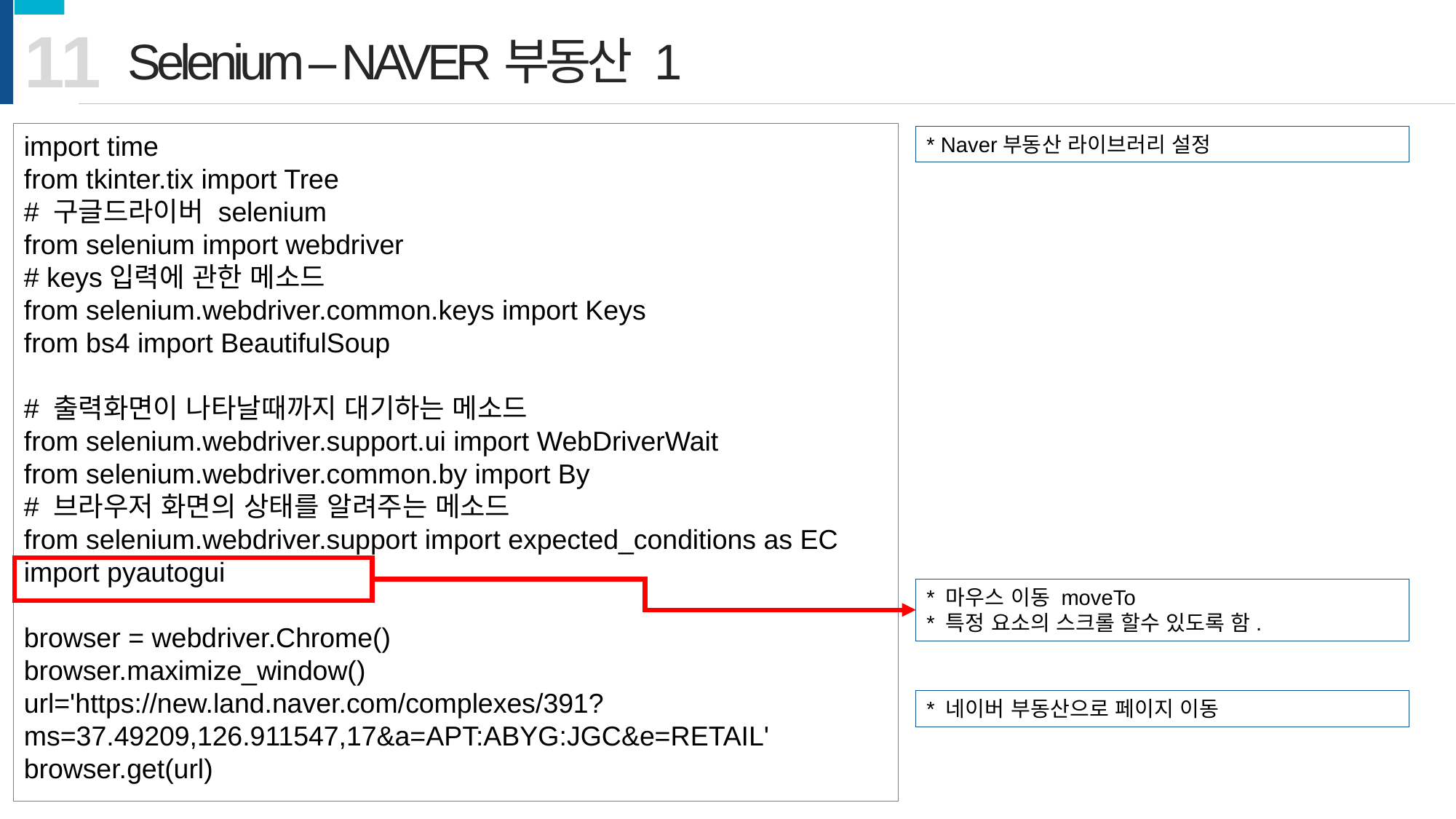

11
Selenium – NAVER부동산 1
import time
from tkinter.tix import Tree
# 구글드라이버 selenium
from selenium import webdriver
# keys입력에 관한 메소드
from selenium.webdriver.common.keys import Keys
from bs4 import BeautifulSoup

# 출력화면이 나타날때까지 대기하는 메소드
from selenium.webdriver.support.ui import WebDriverWait
from selenium.webdriver.common.by import By
# 브라우저 화면의 상태를 알려주는 메소드
from selenium.webdriver.support import expected_conditions as EC
import pyautogui

browser = webdriver.Chrome()
browser.maximize_window()
url='https://new.land.naver.com/complexes/391?ms=37.49209,126.911547,17&a=APT:ABYG:JGC&e=RETAIL'
browser.get(url)

* Naver부동산 라이브러리 설정

* 마우스 이동 moveTo
* 특정 요소의 스크롤 할수 있도록 함.
* 네이버 부동산으로 페이지 이동